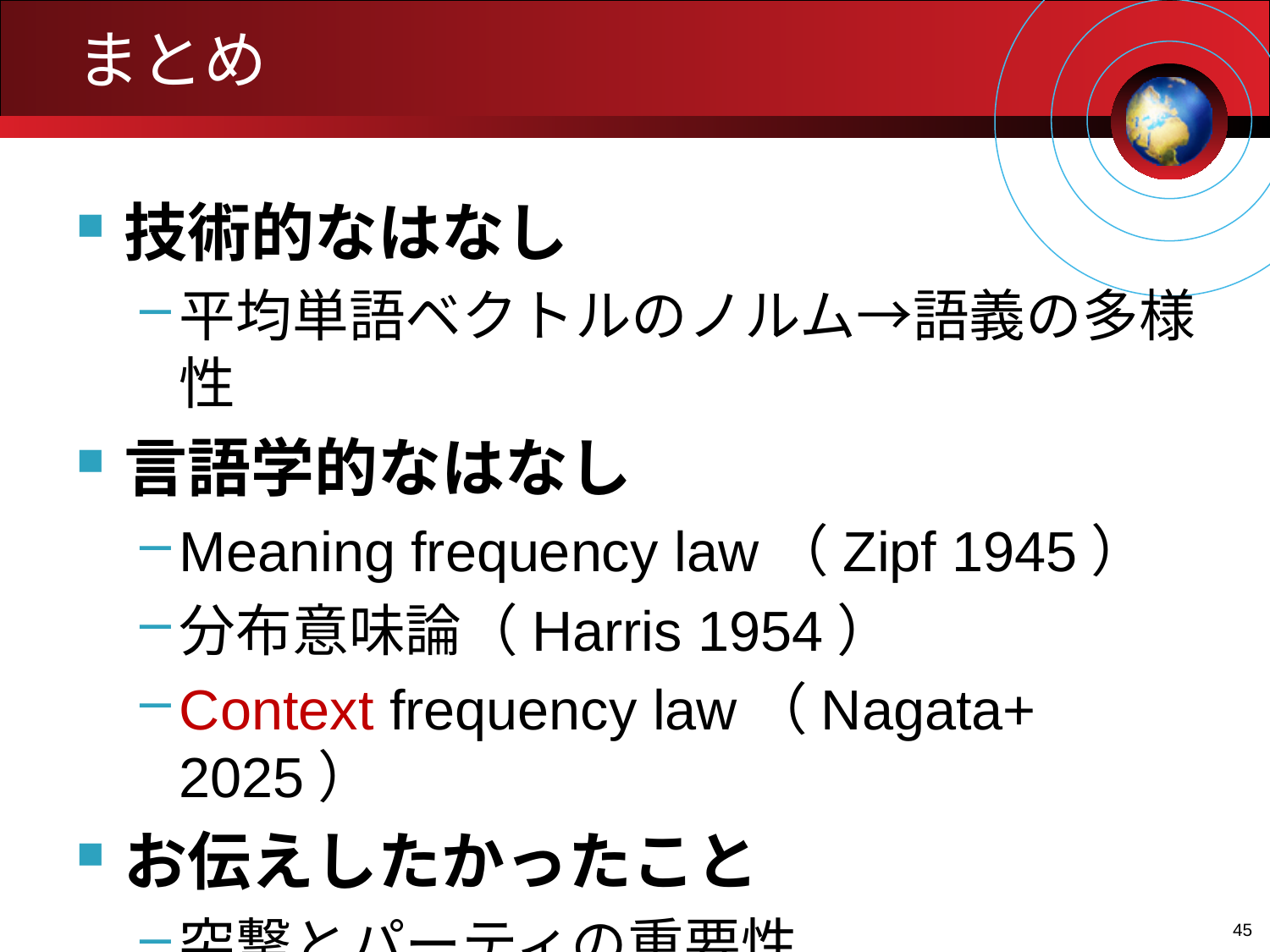

# まとめ
技術的なはなし
平均単語ベクトルのノルム→語義の多様性
言語学的なはなし
Meaning frequency law（Zipf 1945）
分布意味論（Harris 1954）
Context frequency law（Nagata+ 2025）
お伝えしたかったこと
突撃とパーティの重要性
研究のよろこび
45